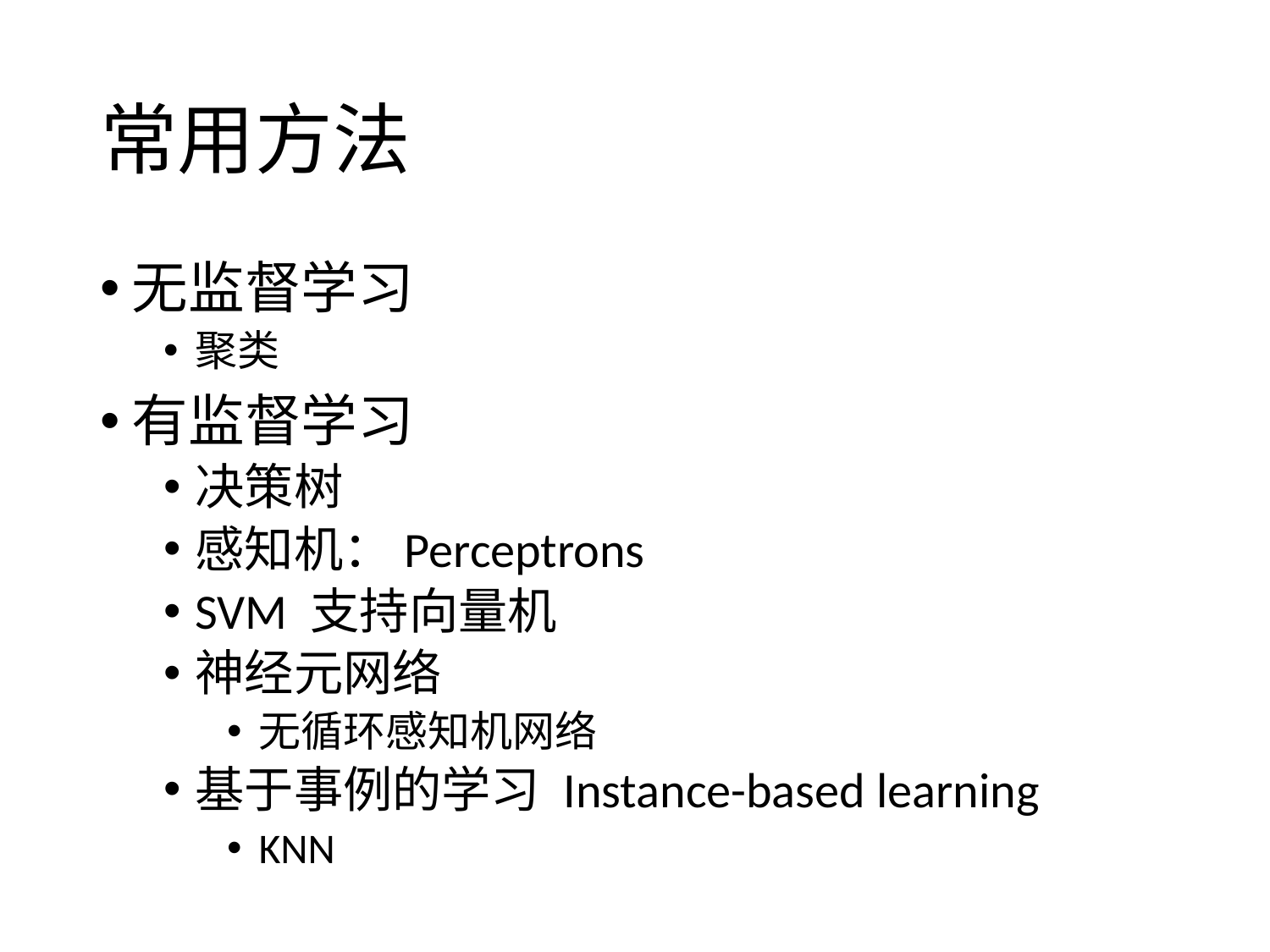

# 常用方法
无监督学习
聚类
有监督学习
决策树
感知机：Perceptrons
SVM 支持向量机
神经元网络
无循环感知机网络
基于事例的学习 Instance-based learning
KNN